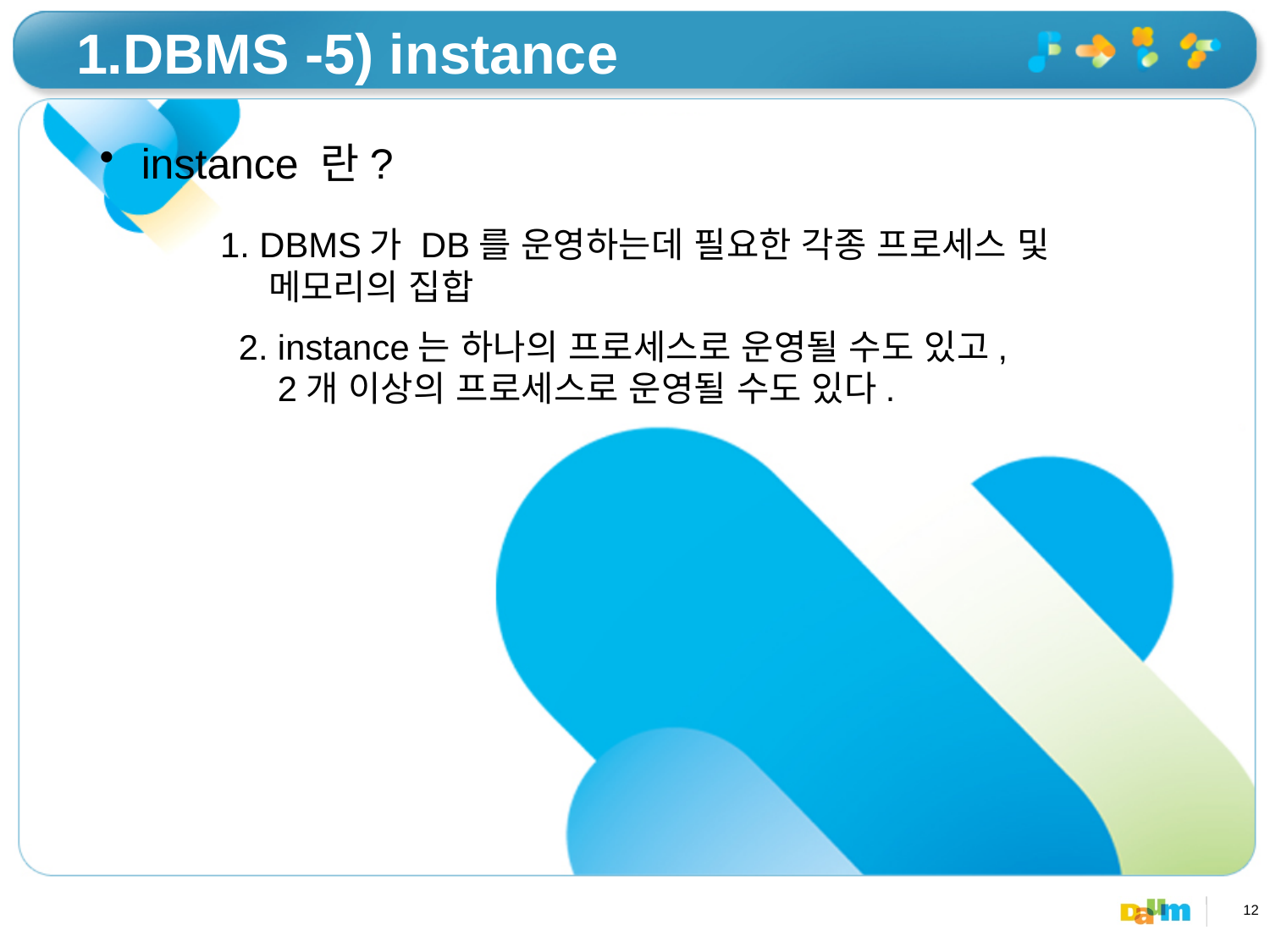

# 1.DBMS -5) instance
 instance 란?
1. DBMS가 DB를 운영하는데 필요한 각종 프로세스 및
    메모리의 집합
2. instance는 하나의 프로세스로 운영될 수도 있고,
    2개 이상의 프로세스로 운영될 수도 있다.